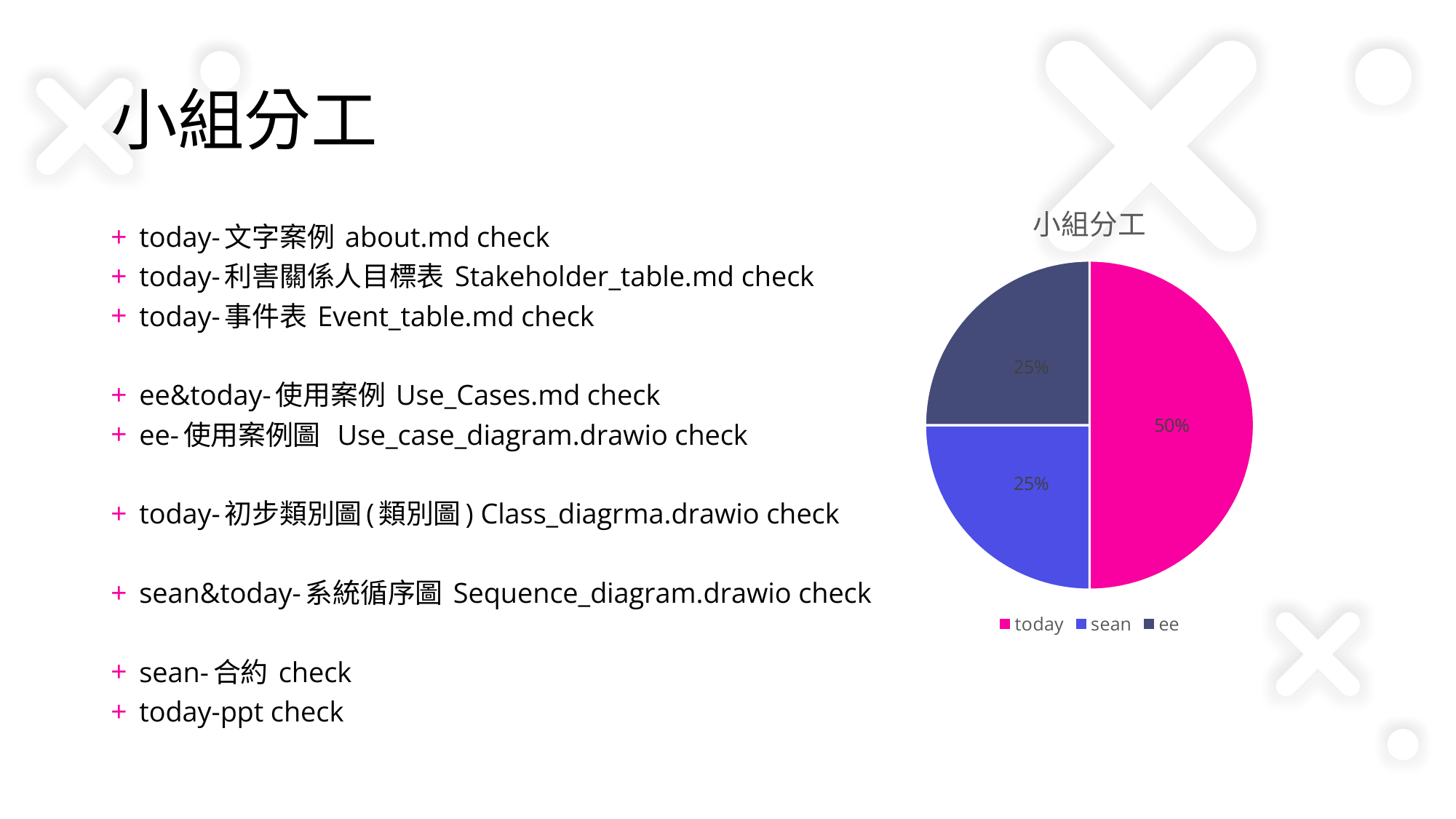

# 小組分工

### Chart:

| Category | 小組分工 |
|---|---|
| today | 50.0 |
| sean | 25.0 |
| ee | 25.0 |
today-文字案例 about.md check
today-利害關係人目標表 Stakeholder_table.md check
today-事件表 Event_table.md check

ee&today-使用案例 Use_Cases.md check
ee-使用案例圖  Use_case_diagram.drawio check

today-初步類別圖(類別圖) Class_diagrma.drawio check

sean&today-系統循序圖 Sequence_diagram.drawio check

sean-合約 check
today-ppt check